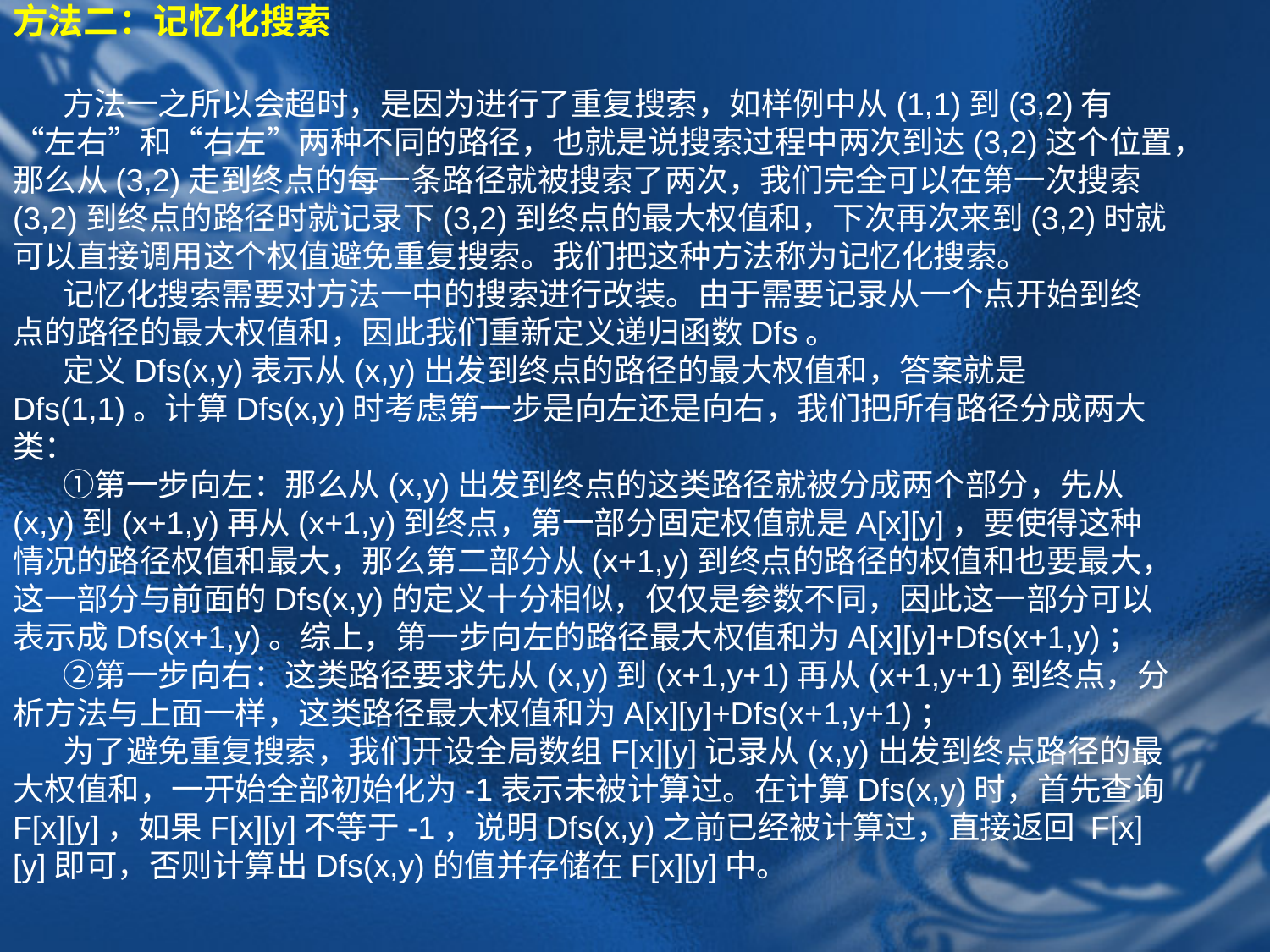

# 方法二：记忆化搜索 方法一之所以会超时，是因为进行了重复搜索，如样例中从(1,1)到(3,2)有“左右”和“右左”两种不同的路径，也就是说搜索过程中两次到达(3,2)这个位置，那么从(3,2)走到终点的每一条路径就被搜索了两次，我们完全可以在第一次搜索(3,2)到终点的路径时就记录下(3,2)到终点的最大权值和，下次再次来到(3,2)时就可以直接调用这个权值避免重复搜索。我们把这种方法称为记忆化搜索。 记忆化搜索需要对方法一中的搜索进行改装。由于需要记录从一个点开始到终点的路径的最大权值和，因此我们重新定义递归函数Dfs。 定义Dfs(x,y)表示从(x,y)出发到终点的路径的最大权值和，答案就是Dfs(1,1)。计算Dfs(x,y)时考虑第一步是向左还是向右，我们把所有路径分成两大类： ①第一步向左：那么从(x,y)出发到终点的这类路径就被分成两个部分，先从(x,y)到(x+1,y)再从(x+1,y)到终点，第一部分固定权值就是A[x][y]，要使得这种情况的路径权值和最大，那么第二部分从(x+1,y)到终点的路径的权值和也要最大，这一部分与前面的Dfs(x,y)的定义十分相似，仅仅是参数不同，因此这一部分可以表示成Dfs(x+1,y)。综上，第一步向左的路径最大权值和为A[x][y]+Dfs(x+1,y)； ②第一步向右：这类路径要求先从(x,y)到(x+1,y+1)再从(x+1,y+1)到终点，分析方法与上面一样，这类路径最大权值和为A[x][y]+Dfs(x+1,y+1)； 为了避免重复搜索，我们开设全局数组F[x][y]记录从(x,y)出发到终点路径的最大权值和，一开始全部初始化为-1表示未被计算过。在计算Dfs(x,y)时，首先查询F[x][y]，如果F[x][y]不等于-1，说明Dfs(x,y)之前已经被计算过，直接返回 F[x][y]即可，否则计算出Dfs(x,y)的值并存储在F[x][y]中。